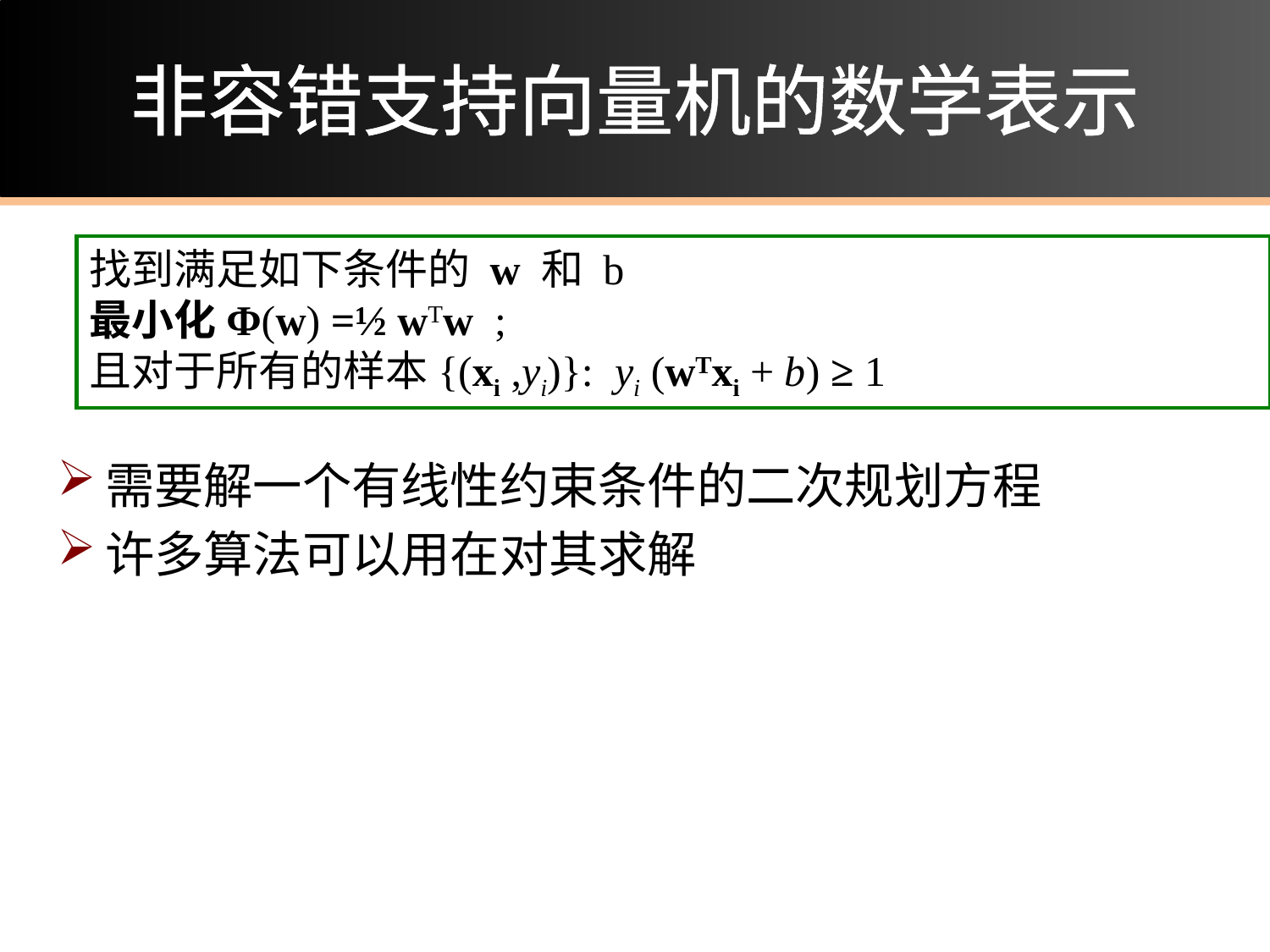

# 非容错支持向量机的数学表示
找到满足如下条件的 w 和 b
最小化Φ(w) =½ wTw  ;
且对于所有的样本{(xi ,yi)}:  yi (wTxi + b) ≥ 1
需要解一个有线性约束条件的二次规划方程
许多算法可以用在对其求解